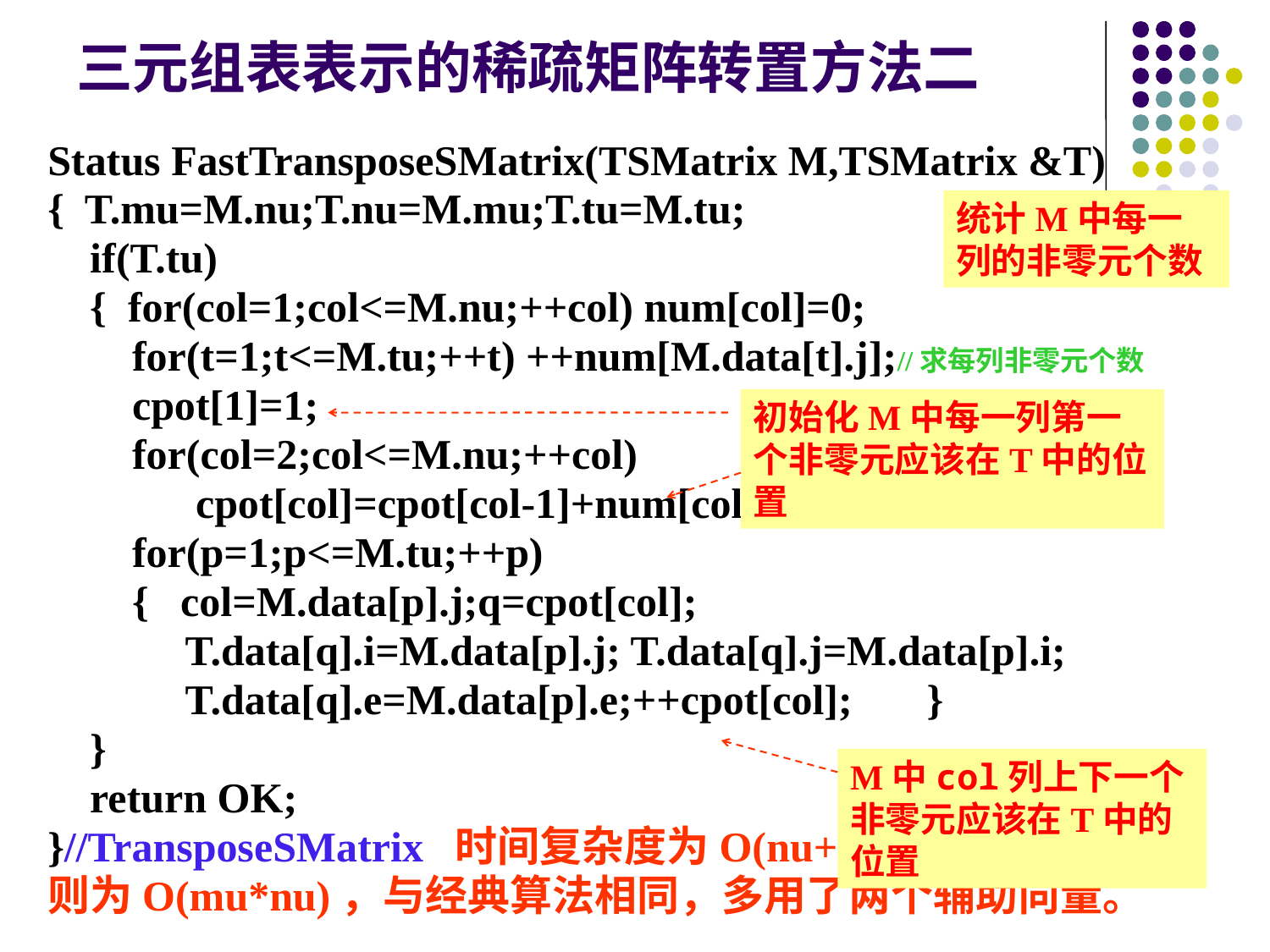

# 三元组表表示的稀疏矩阵转置方法二
Status FastTransposeSMatrix(TSMatrix M,TSMatrix &T)
{  T.mu=M.nu;T.nu=M.mu;T.tu=M.tu;
    if(T.tu)
    {  for(col=1;col<=M.nu;++col) num[col]=0;
        for(t=1;t<=M.tu;++t) ++num[M.data[t].j];//求每列非零元个数
        cpot[1]=1;
        for(col=2;col<=M.nu;++col)
              cpot[col]=cpot[col-1]+num[col-1];
        for(p=1;p<=M.tu;++p)
        {   col=M.data[p].j;q=cpot[col];
             T.data[q].i=M.data[p].j; T.data[q].j=M.data[p].i;
             T.data[q].e=M.data[p].e;++cpot[col];       }
    }
    return OK;
}//TransposeSMatrix  时间复杂度为O(nu+tu),若tu~mu*nu
则为O(mu*nu)，与经典算法相同，多用了两个辅助向量。
统计M中每一列的非零元个数

初始化M中每一列第一个非零元应该在T中的位置

M中col列上下一个非零元应该在T中的位置